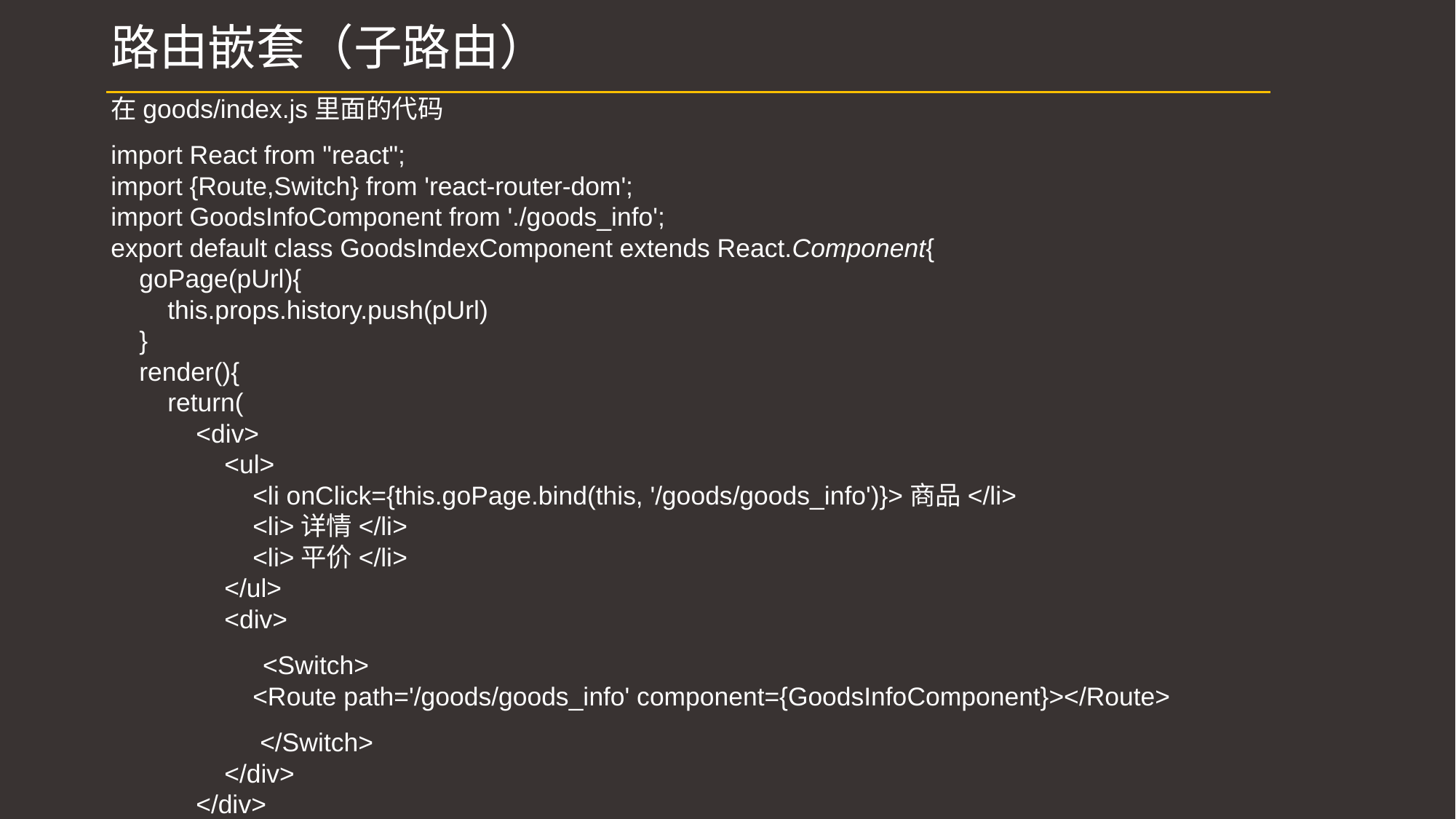

# 路由嵌套（子路由）
在goods/index.js里面的代码
import React from "react";
import {Route,Switch} from 'react-router-dom';
import GoodsInfoComponent from './goods_info';
export default class GoodsIndexComponent extends React.Component{
    goPage(pUrl){
        this.props.history.push(pUrl)
    }
    render(){
        return(
            <div>
                <ul>
                    <li onClick={this.goPage.bind(this, '/goods/goods_info')}>商品</li>
                    <li>详情</li>
                    <li>平价</li>
                </ul>
                <div>
	      <Switch>
                    <Route path='/goods/goods_info' component={GoodsInfoComponent}></Route>
                     </Switch>
                </div>
            </div>
        )
    }
}